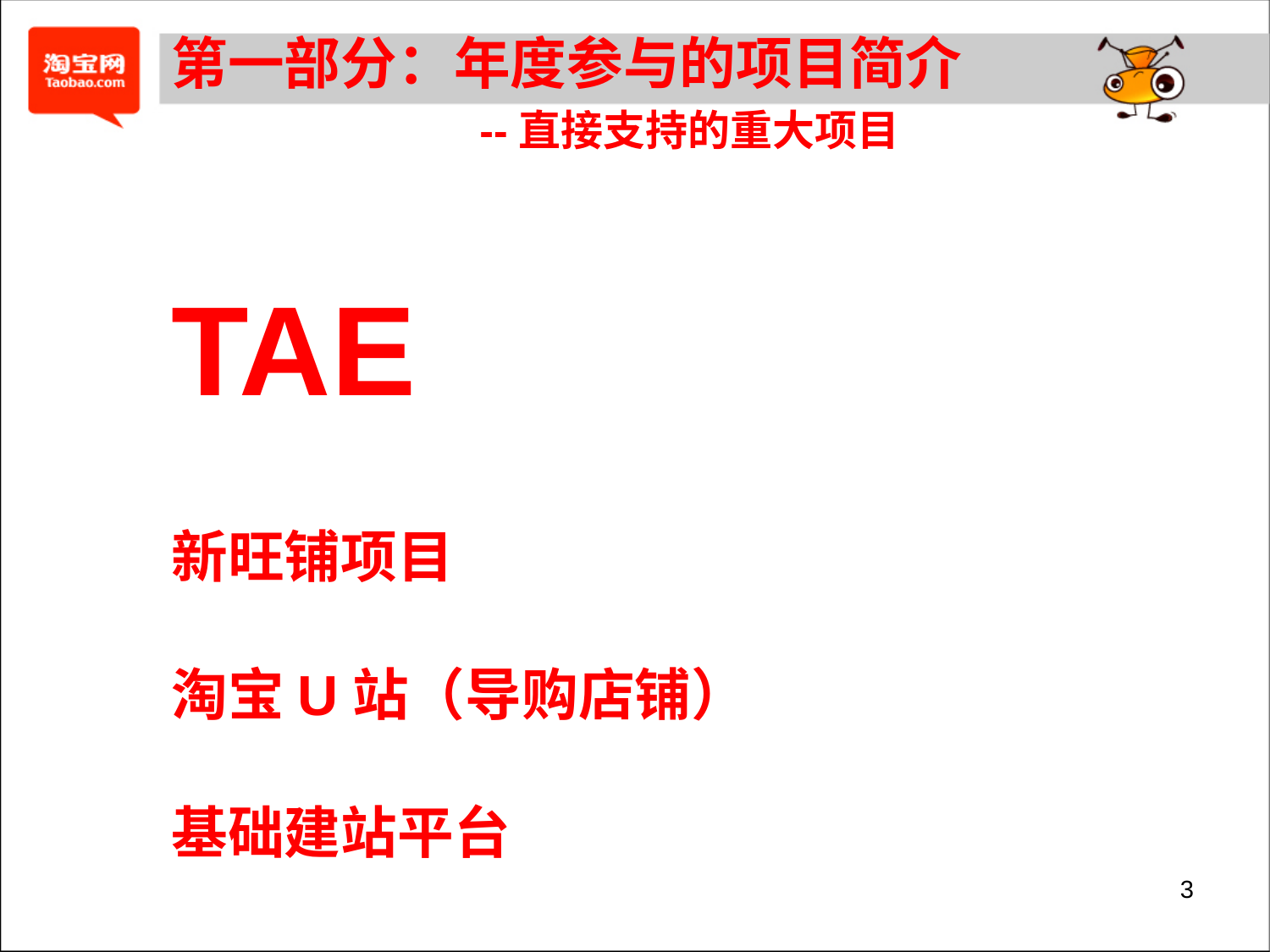

第一部分：年度参与的项目简介
                          --直接支持的重大项目

TAE

新旺铺项目

淘宝U站（导购店铺）

基础建站平台

3